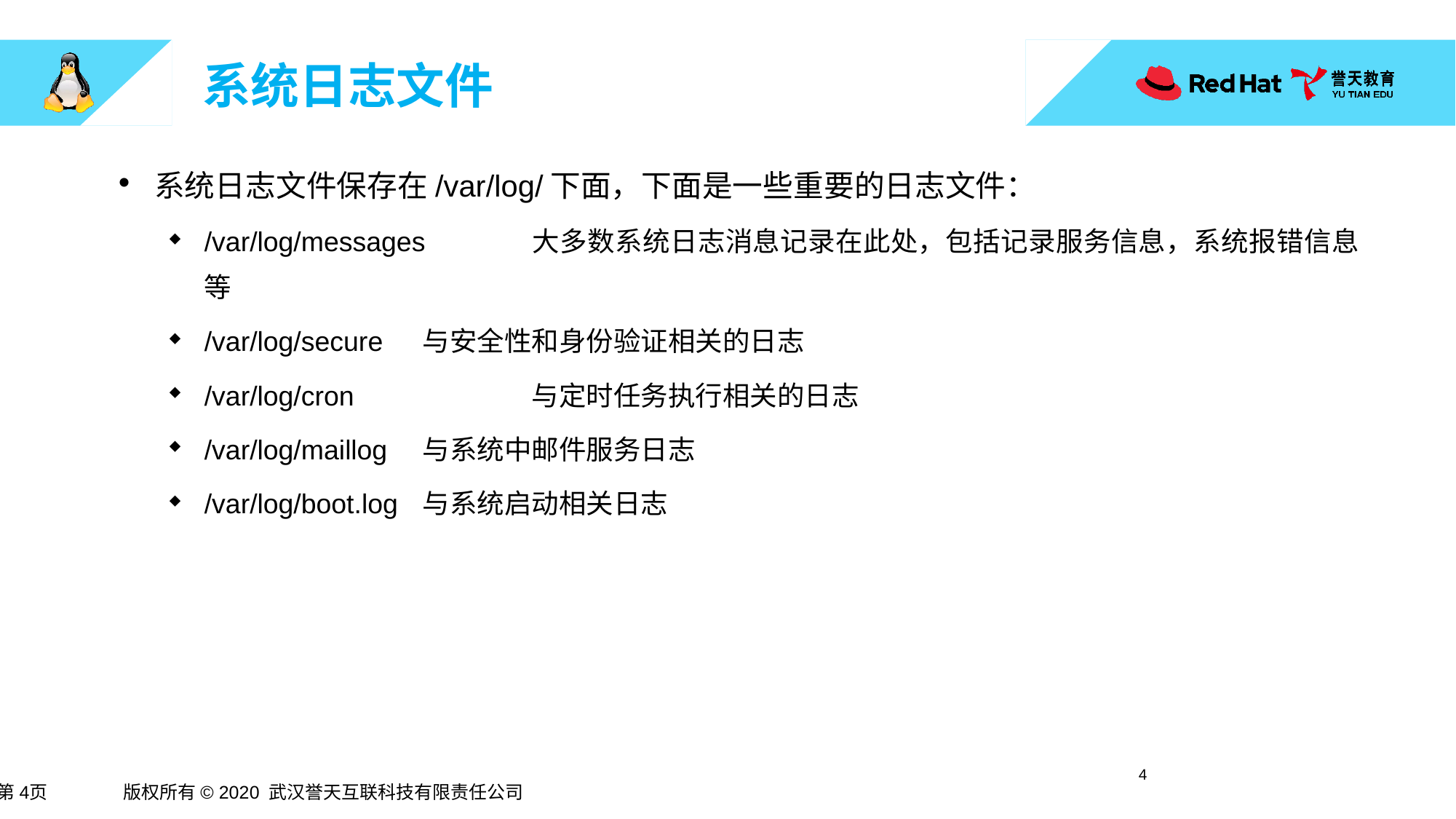

# 系统日志文件
系统日志文件保存在/var/log/下面，下面是一些重要的日志文件：
/var/log/messages	大多数系统日志消息记录在此处，包括记录服务信息，系统报错信息等
/var/log/secure	与安全性和身份验证相关的日志
/var/log/cron		与定时任务执行相关的日志
/var/log/maillog	与系统中邮件服务日志
/var/log/boot.log	与系统启动相关日志
4